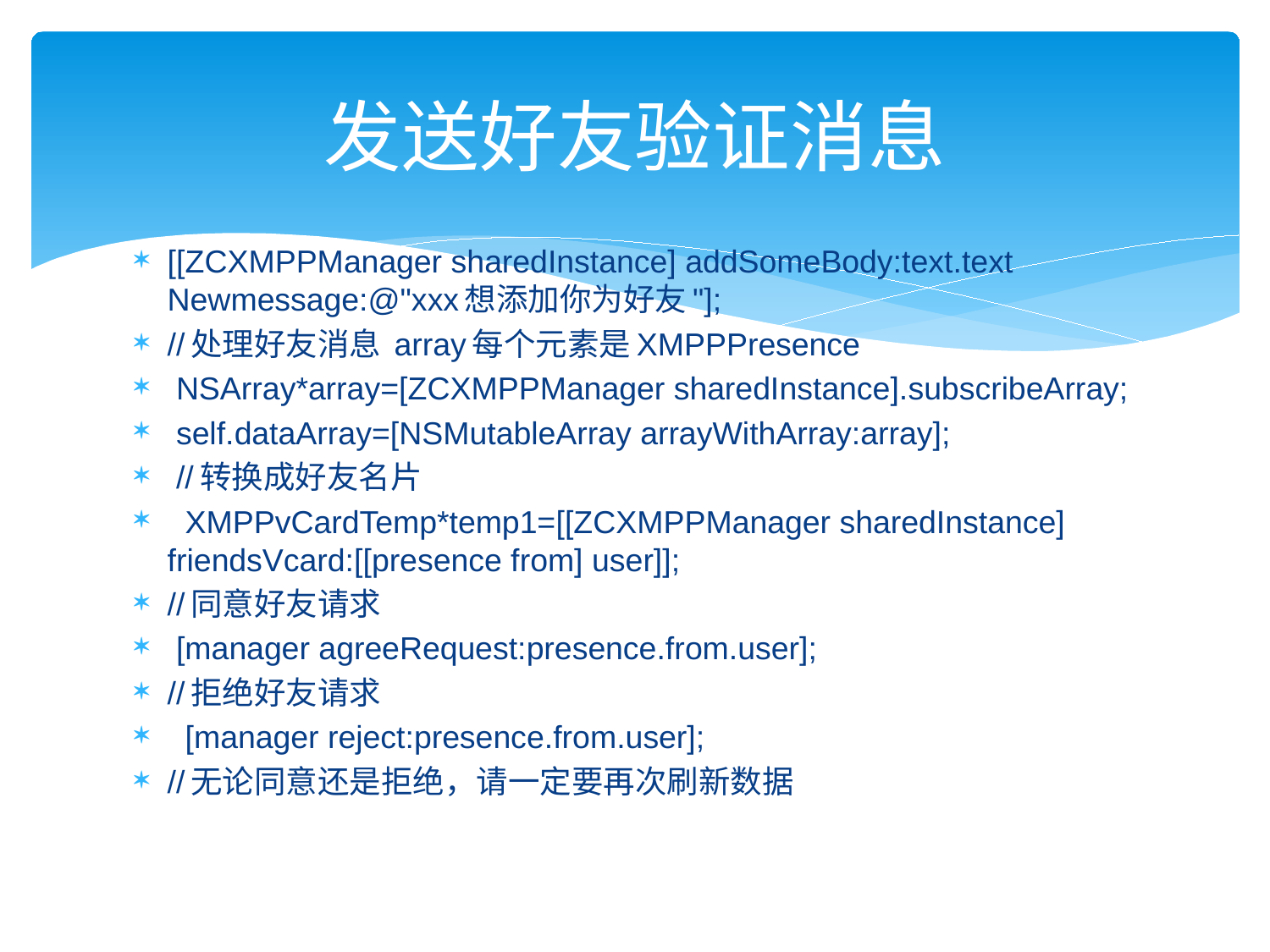

# 发送好友验证消息
[[ZCXMPPManager sharedInstance] addSomeBody:text.text Newmessage:@"xxx想添加你为好友"];
//处理好友消息 array每个元素是XMPPPresence
 NSArray*array=[ZCXMPPManager sharedInstance].subscribeArray;
 self.dataArray=[NSMutableArray arrayWithArray:array];
 //转换成好友名片
  XMPPvCardTemp*temp1=[[ZCXMPPManager sharedInstance] friendsVcard:[[presence from] user]];
//同意好友请求
 [manager agreeRequest:presence.from.user];
//拒绝好友请求
  [manager reject:presence.from.user];
//无论同意还是拒绝，请一定要再次刷新数据